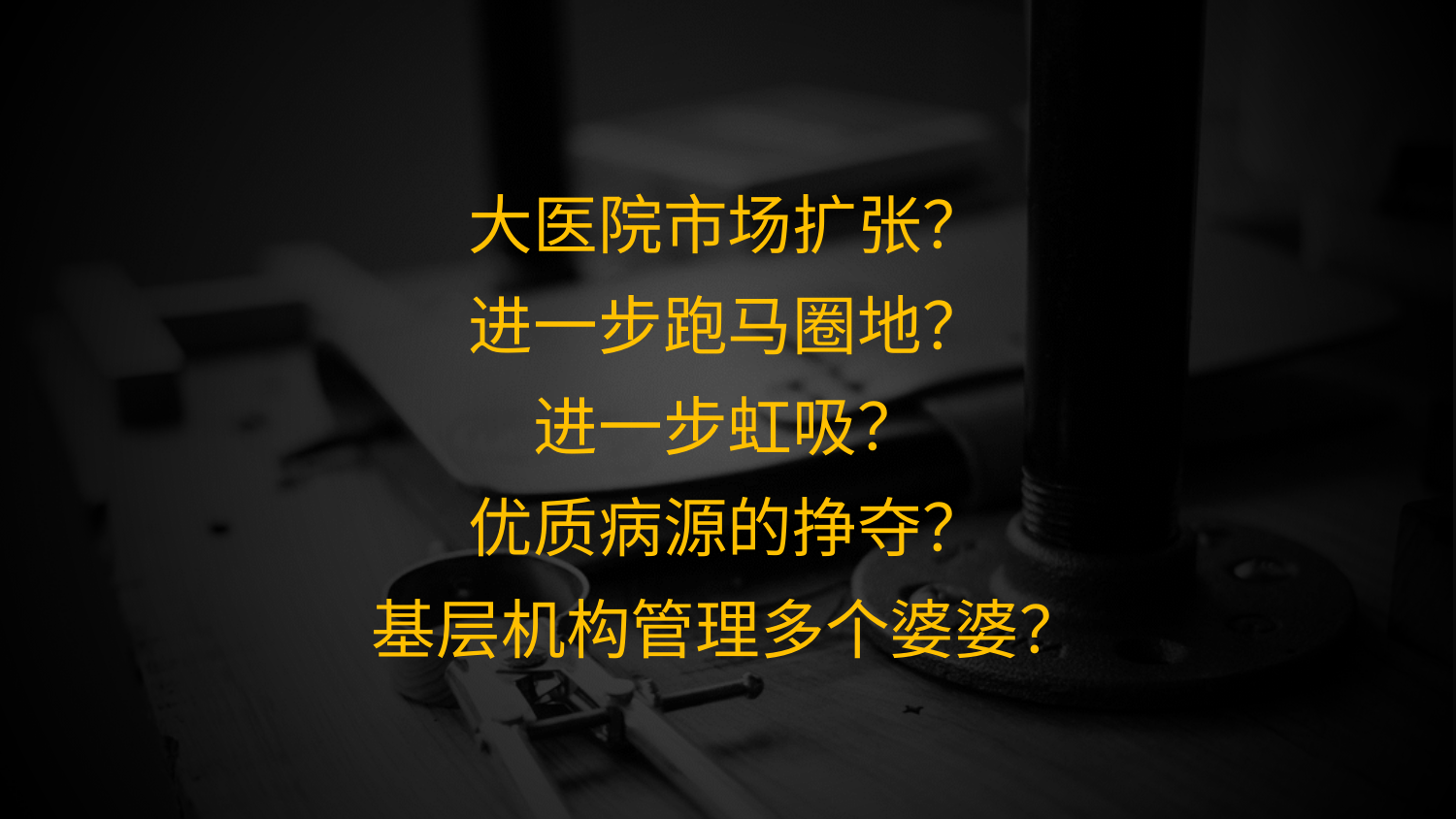

大医院市场扩张？
进一步跑马圈地？
进一步虹吸？
优质病源的挣夺？
基层机构管理多个婆婆？